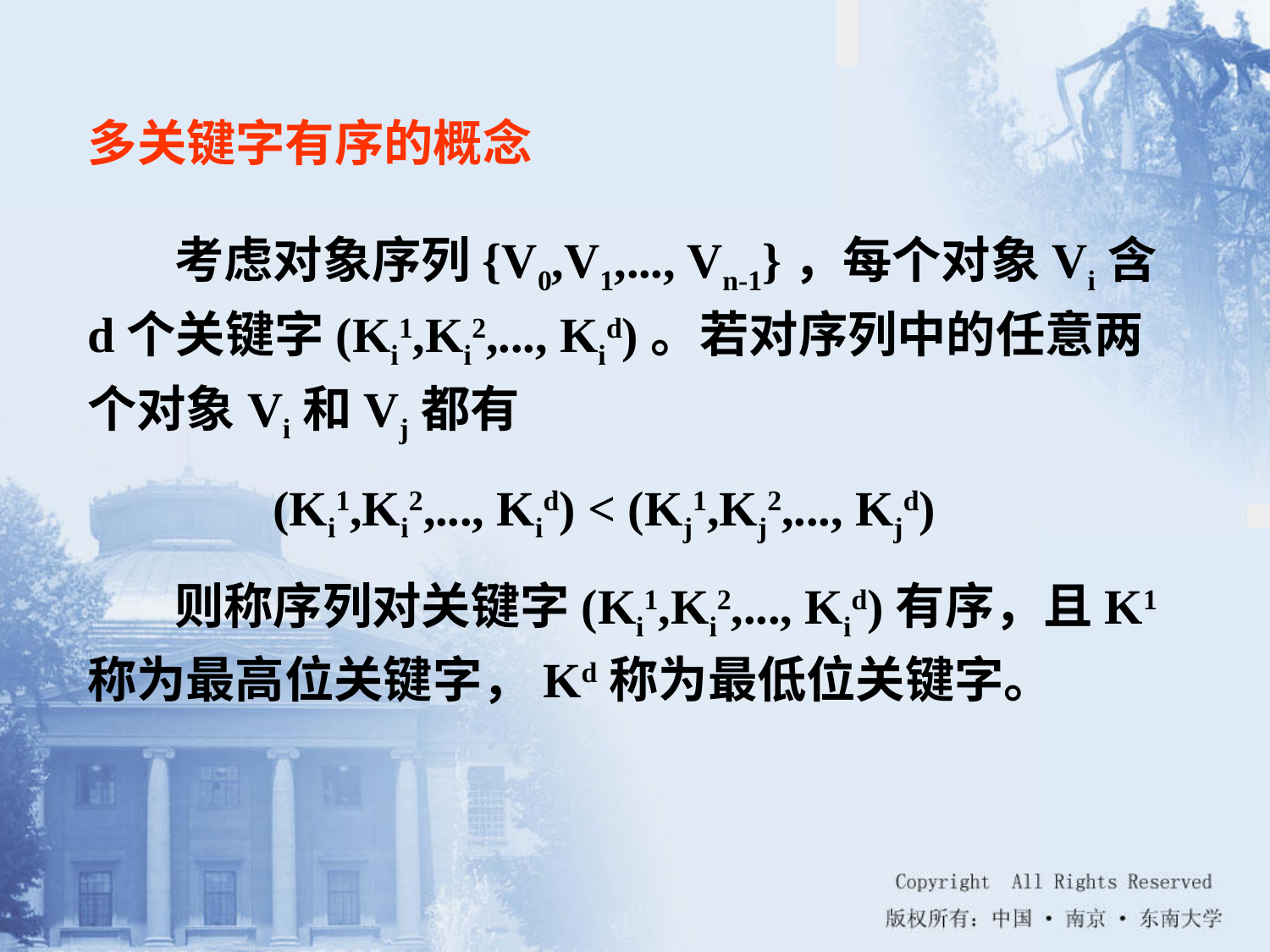

多关键字有序的概念
考虑对象序列{V0,V1,..., Vn-1}，每个对象Vi含d个关键字(Ki1,Ki2,..., Kid)。若对序列中的任意两个对象Vi和Vj都有
        (Ki1,Ki2,..., Kid) < (Kj1,Kj2,..., Kjd)
则称序列对关键字(Ki1,Ki2,..., Kid)有序，且K1称为最高位关键字，Kd称为最低位关键字。